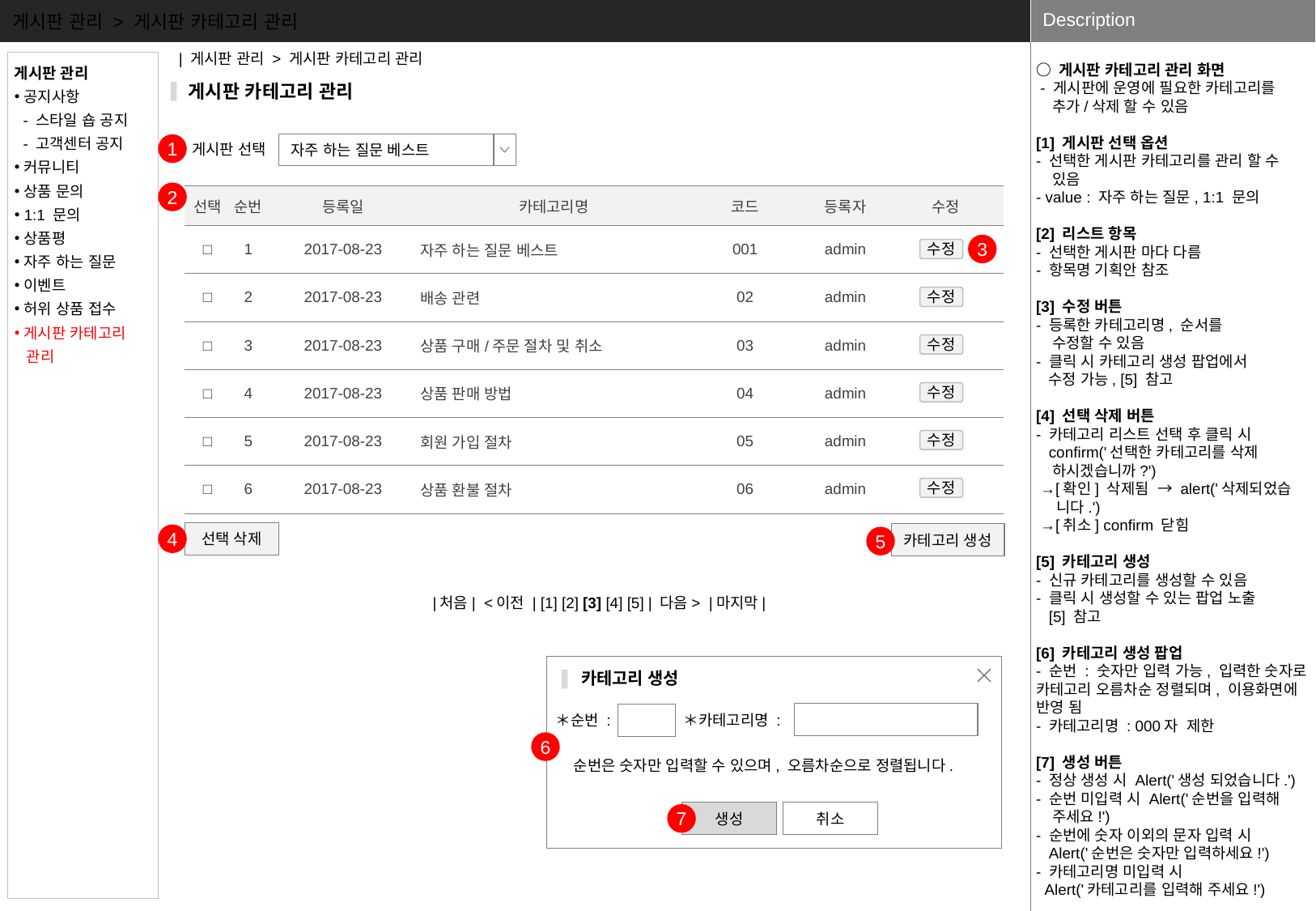

게시판 관리 > 게시판 카테고리 관리

○ 게시판 카테고리 관리 화면
 - 게시판에 운영에 필요한 카테고리를
   추가/삭제 할 수 있음

[1] 게시판 선택 옵션
- 선택한 게시판 카테고리를 관리 할 수
   있음
- value : 자주 하는 질문, 1:1 문의

[2] 리스트 항목
- 선택한 게시판 마다 다름
- 항목명 기획안 참조

[3] 수정 버튼
- 등록한 카테고리명, 순서를
   수정할 수 있음
- 클릭 시 카테고리 생성 팝업에서
  수정 가능, [5] 참고

[4] 선택 삭제 버튼
- 카테고리 리스트 선택 후 클릭 시
   confirm('선택한 카테고리를 삭제
   하시겠습니까?')
 →[확인] 삭제됨  → alert('삭제되었습
    니다.')
 →[취소] confirm 닫힘

[5] 카테고리 생성
- 신규 카테고리를 생성할 수 있음
- 클릭 시 생성할 수 있는 팝업 노출
   [5] 참고

[6] 카테고리 생성 팝업
- 순번 : 숫자만 입력 가능, 입력한 숫자로 카테고리 오름차순 정렬되며, 이용화면에 반영 됨
- 카테고리명 : 000자  제한

[7] 생성 버튼
- 정상 생성 시 Alert('생성 되었습니다.')
- 순번 미입력 시 Alert('순번을 입력해
   주세요!')
- 순번에 숫자 이외의 문자 입력 시
   Alert('순번은 숫자만 입력하세요!')
- 카테고리명 미입력 시
  Alert('카테고리를 입력해 주세요!')

| 게시판 관리 > 게시판 카테고리 관리
게시판 관리
공지사항
  - 스타일 숍 공지
  - 고객센터 공지
커뮤니티
상품 문의
1:1 문의
상품평
자주 하는 질문
이벤트
허위 상품 접수
게시판 카테고리
  관리
게시판 카테고리 관리

자주 하는 질문 베스트

게시판 선택
1
2
| 선택 | 순번 | 등록일 | 카테고리명 | 코드 | 등록자 | 수정 |
| --- | --- | --- | --- | --- | --- | --- |
| □ | 1 | 2017-08-23 | 자주 하는 질문 베스트 | 001 | admin |  |
| □ | 2 | 2017-08-23 | 배송 관련 | 02 | admin |  |
| □ | 3 | 2017-08-23 | 상품 구매/주문 절차 및 취소 | 03 | admin |  |
| □ | 4 | 2017-08-23 | 상품 판매 방법 | 04 | admin |  |
| □ | 5 | 2017-08-23 | 회원 가입 절차 | 05 | admin |  |
| □ | 6 | 2017-08-23 | 상품 환불 절차 | 06 | admin |  |
3
수정
수정
수정
수정
수정
수정
선택 삭제
카테고리 생성
4
5
|처음|  <이전 | [1] [2] [3] [4] [5] | 다음>  |마지막|

카테고리 생성

＊순번 :
＊카테고리명 :
6
순번은 숫자만 입력할 수 있으며, 오름차순으로 정렬됩니다.
생성
취소
7